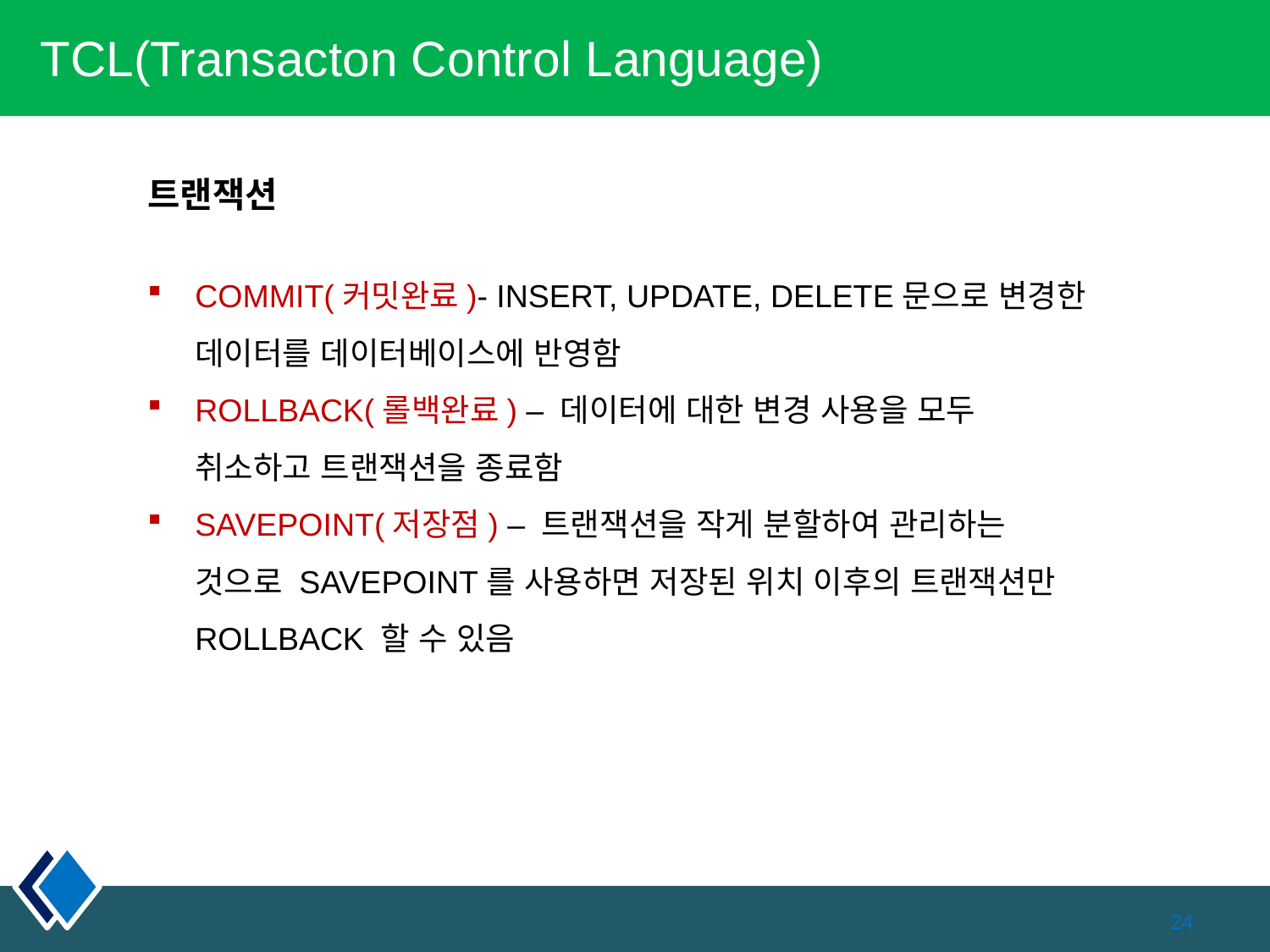

# TCL(Transacton Control Language)
트랜잭션

COMMIT(커밋완료)- INSERT, UPDATE, DELETE문으로 변경한 데이터를 데이터베이스에 반영함
ROLLBACK(롤백완료) – 데이터에 대한 변경 사용을 모두 취소하고 트랜잭션을 종료함
SAVEPOINT(저장점) – 트랜잭션을 작게 분할하여 관리하는 것으로 SAVEPOINT를 사용하면 저장된 위치 이후의 트랜잭션만 ROLLBACK 할 수 있음
24